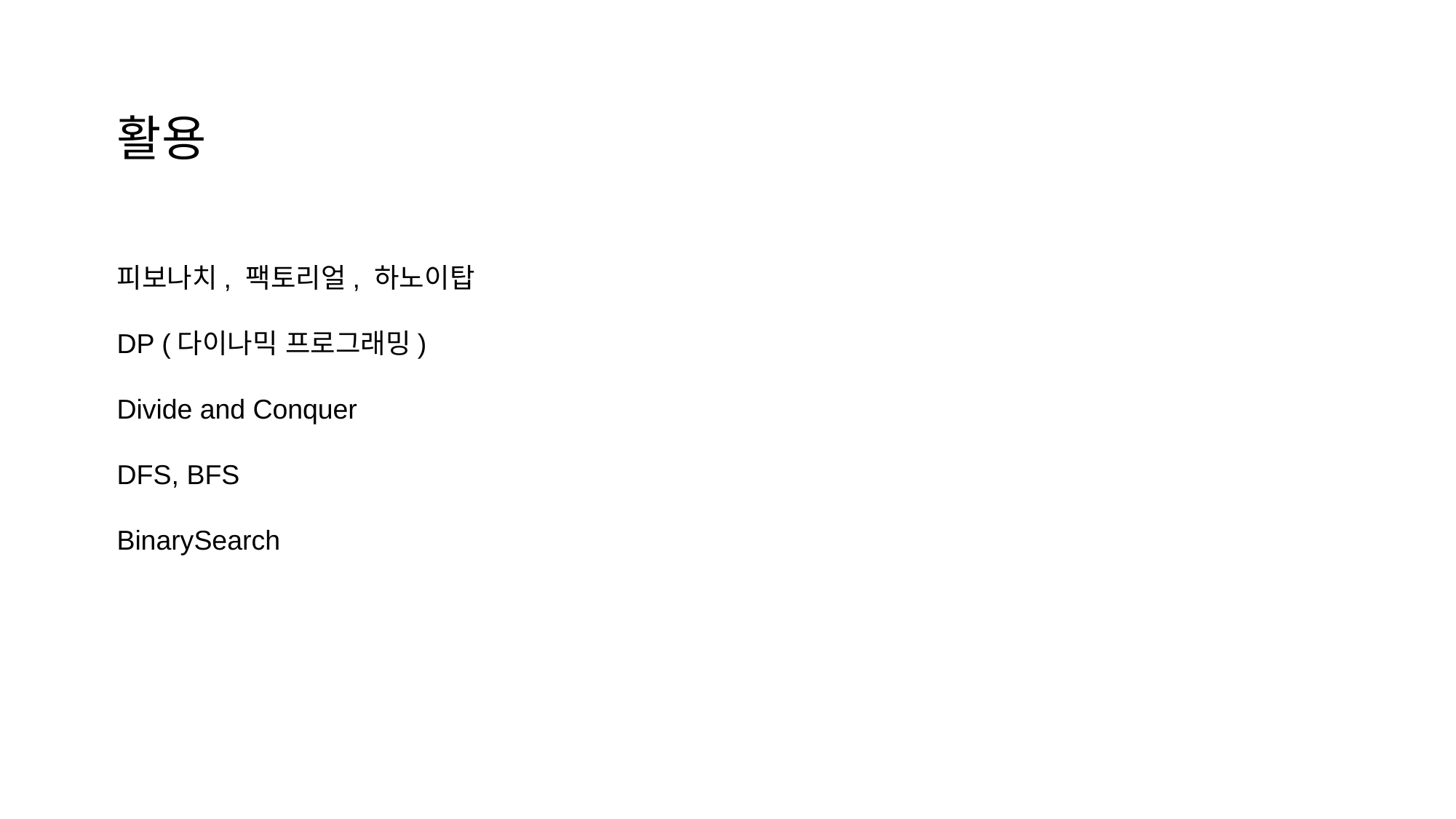

활용
피보나치, 팩토리얼, 하노이탑

DP (다이나믹 프로그래밍)

Divide and Conquer

DFS, BFS

BinarySearch